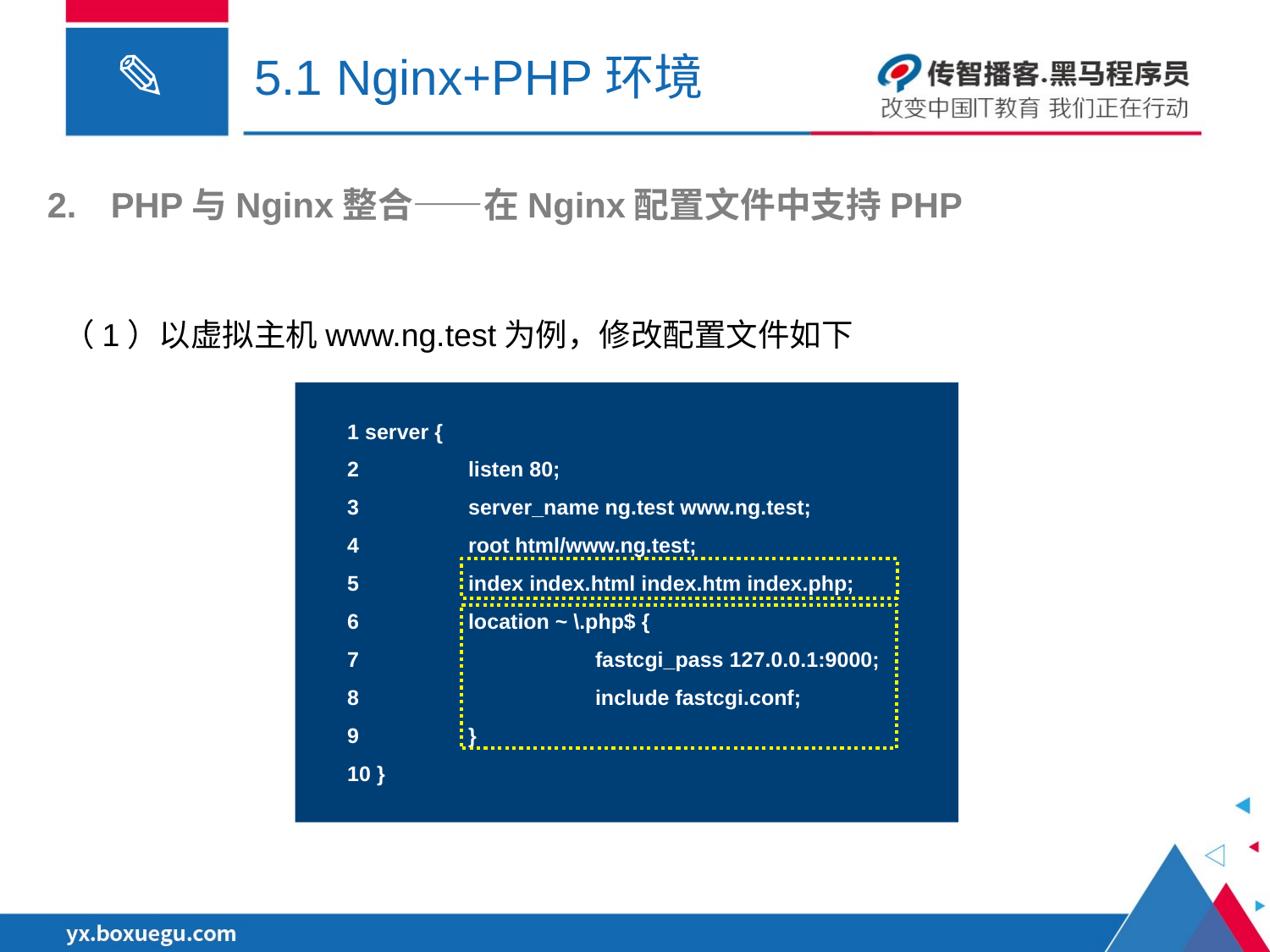

# 5.1 Nginx+PHP环境
PHP与Nginx整合——在Nginx配置文件中支持PHP
（1）以虚拟主机www.ng.test为例，修改配置文件如下

 1 server {
 2	listen 80;
 3	server_name ng.test www.ng.test;
 4	root html/www.ng.test;
 5	index index.html index.htm index.php;
 6	location ~ \.php$ {
 7		fastcgi_pass 127.0.0.1:9000;
 8		include fastcgi.conf;
 9	}
 10 }